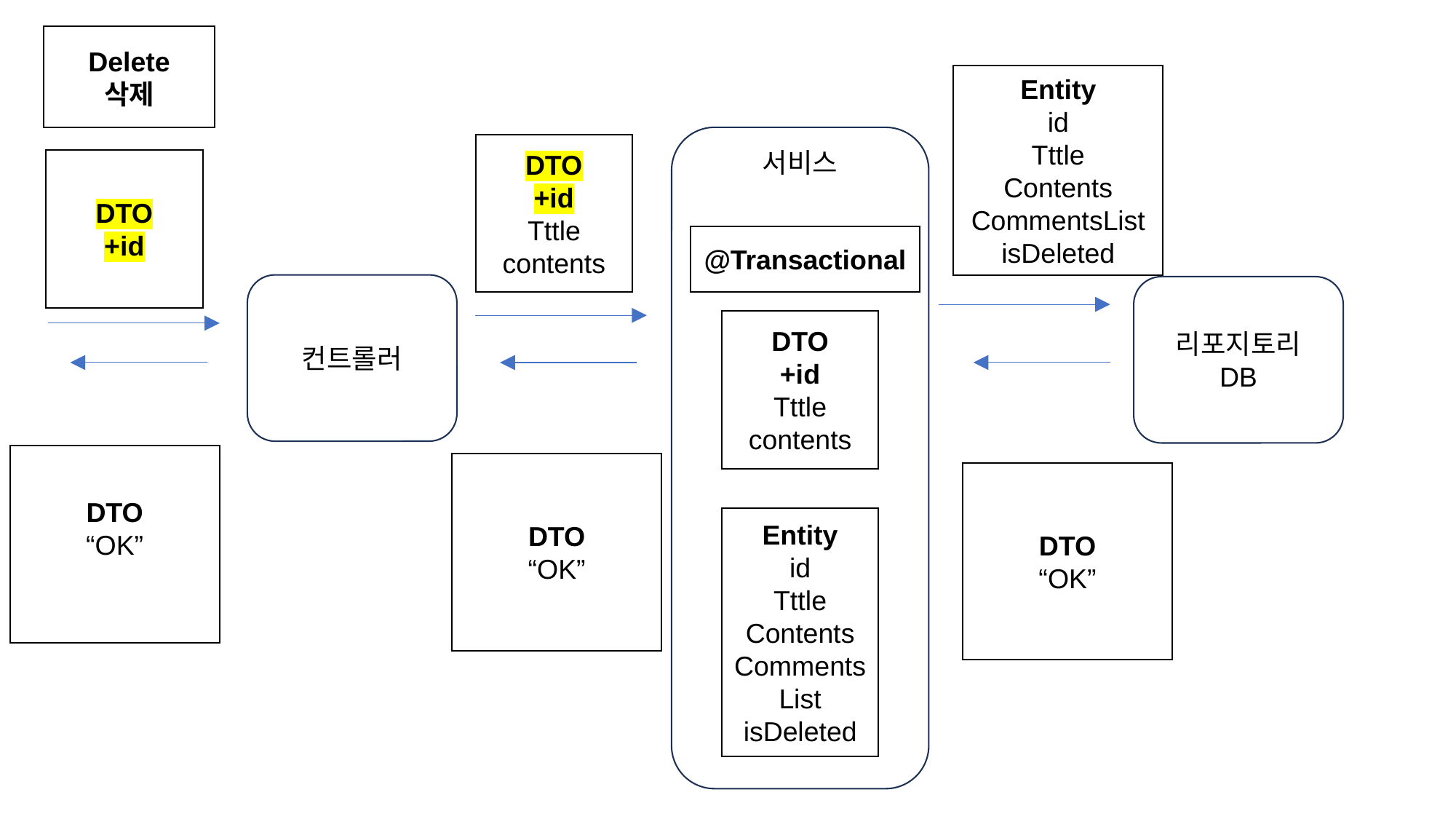

Delete
삭제
Entity
id
Tttle
Contents
CommentsList
isDeleted
서비스
DTO
+id
Tttle
contents
DTO
+id
@Transactional
컨트롤러
리포지토리
DB
DTO
+id
Tttle
contents
DTO
“OK”

DTO
“OK”
DTO
“OK”
Entity
id
Tttle
Contents
CommentsList
isDeleted